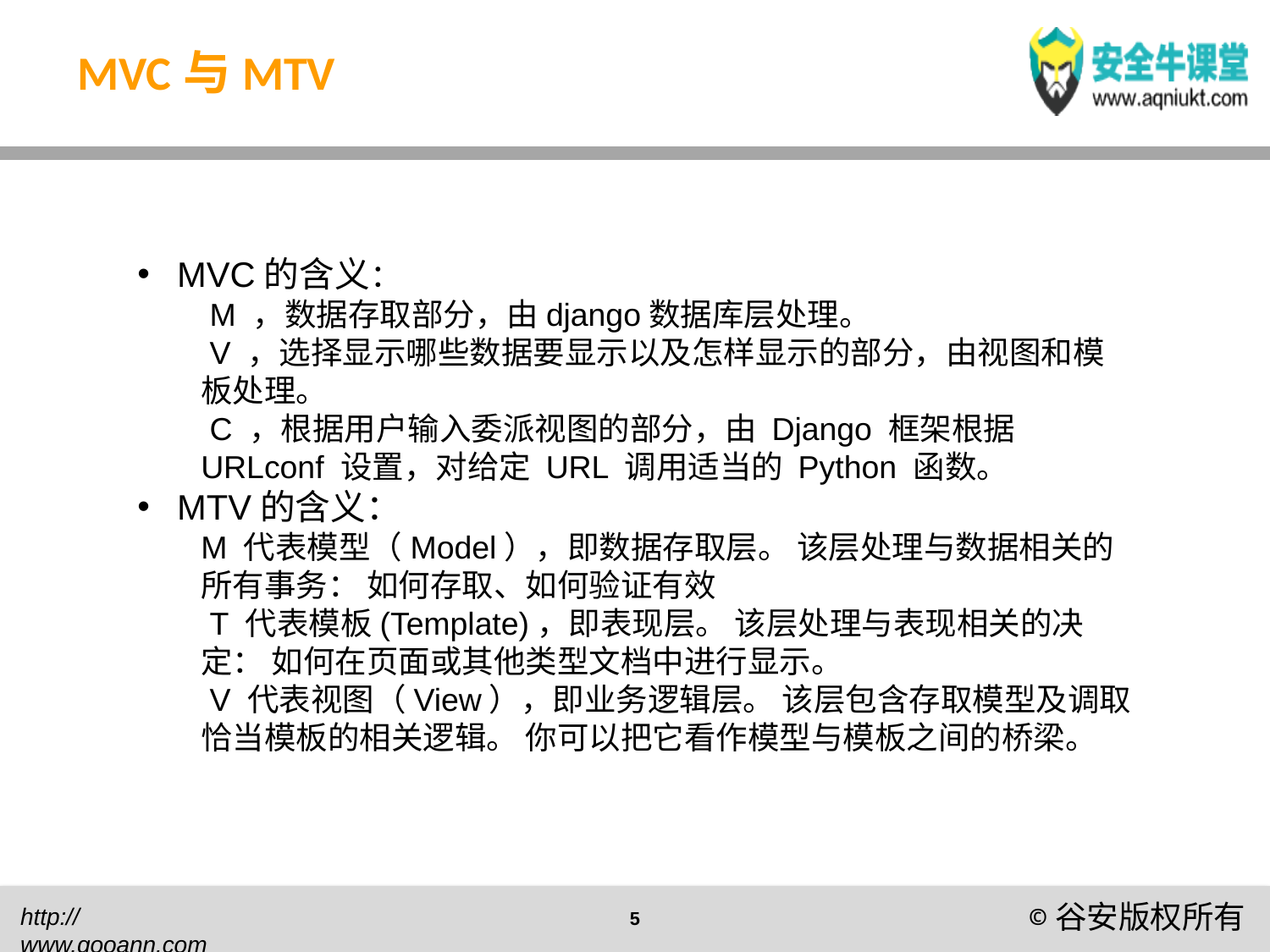

MVC与MTV
MVC的含义：
 M ，数据存取部分，由django数据库层处理。
 V ，选择显示哪些数据要显示以及怎样显示的部分，由视图和模板处理。
 C ，根据用户输入委派视图的部分，由 Django 框架根据 URLconf 设置，对给定 URL 调用适当的 Python 函数。
MTV的含义：
M 代表模型（Model），即数据存取层。 该层处理与数据相关的所有事务： 如何存取、如何验证有效
 T 代表模板(Template)，即表现层。 该层处理与表现相关的决定： 如何在页面或其他类型文档中进行显示。
 V 代表视图（View），即业务逻辑层。 该层包含存取模型及调取恰当模板的相关逻辑。 你可以把它看作模型与模板之间的桥梁。